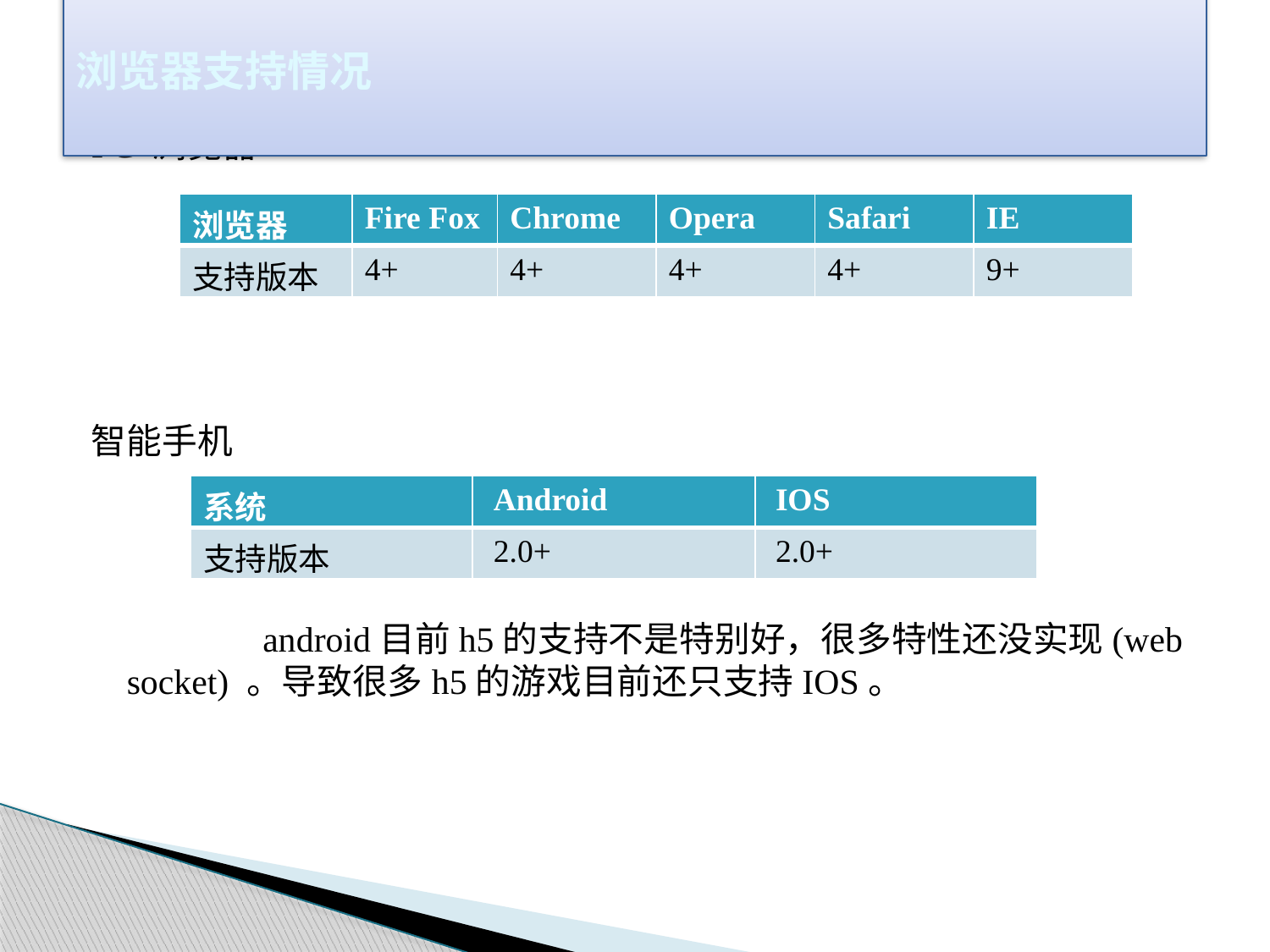

# 浏览器支持情况
PC 浏览器

智能手机

		 android目前h5的支持不是特别好，很多特性还没实现(web socket) 。导致很多h5的游戏目前还只支持IOS。
| 浏览器 | Fire Fox | Chrome | Opera | Safari | IE |
| --- | --- | --- | --- | --- | --- |
| 支持版本 | 4+ | 4+ | 4+ | 4+ | 9+ |
| 系统 | Android | IOS |
| --- | --- | --- |
| 支持版本 | 2.0+ | 2.0+ |